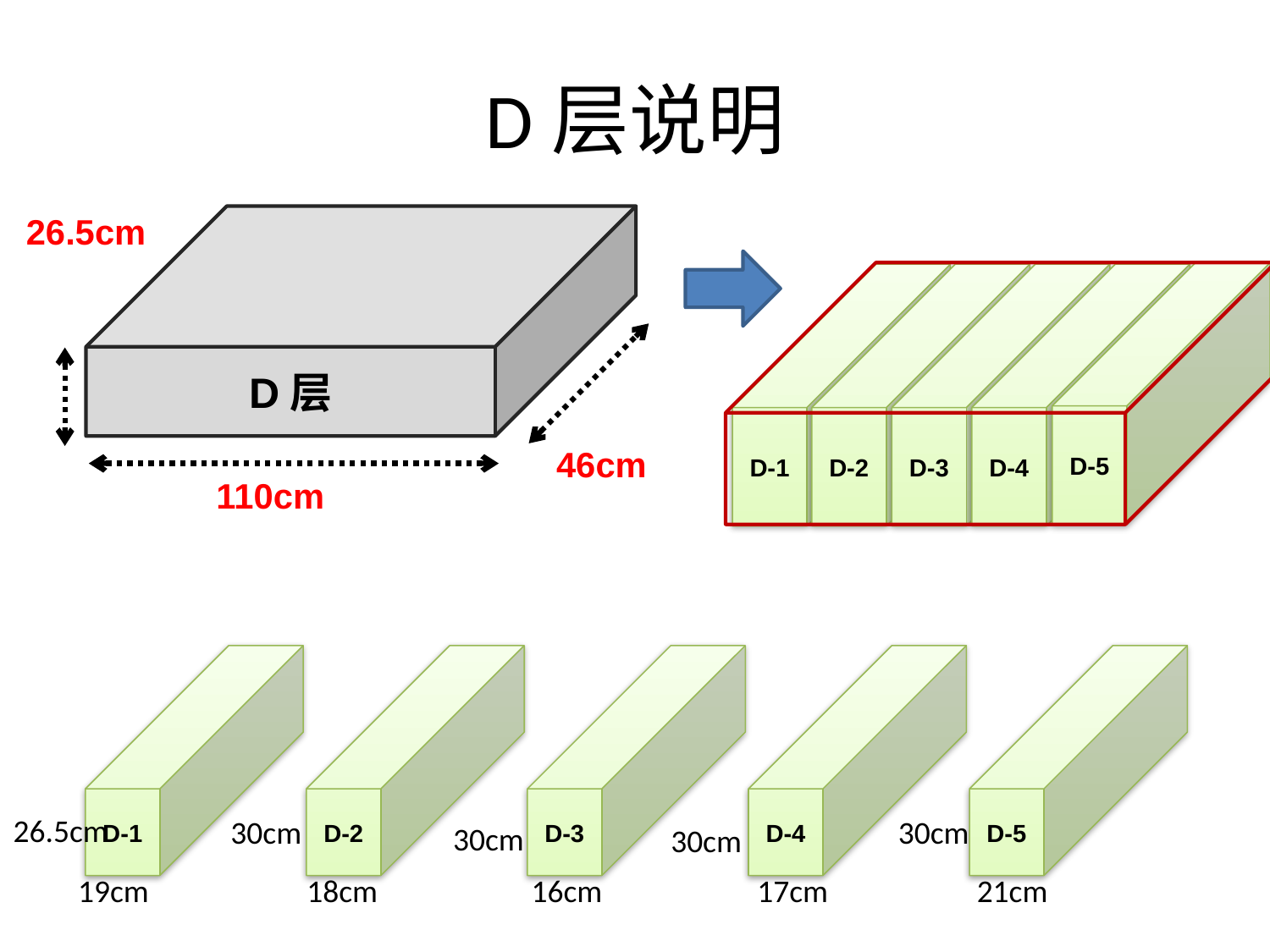

# D层说明
26.5cm
D层
46cm
110cm

D-5
D-1
D-2
D-3
D-4
D-1
D-2
D-3
D-4
D-5
26.5cm
30cm
30cm
30cm
30cm
19cm
18cm
16cm
17cm
21cm